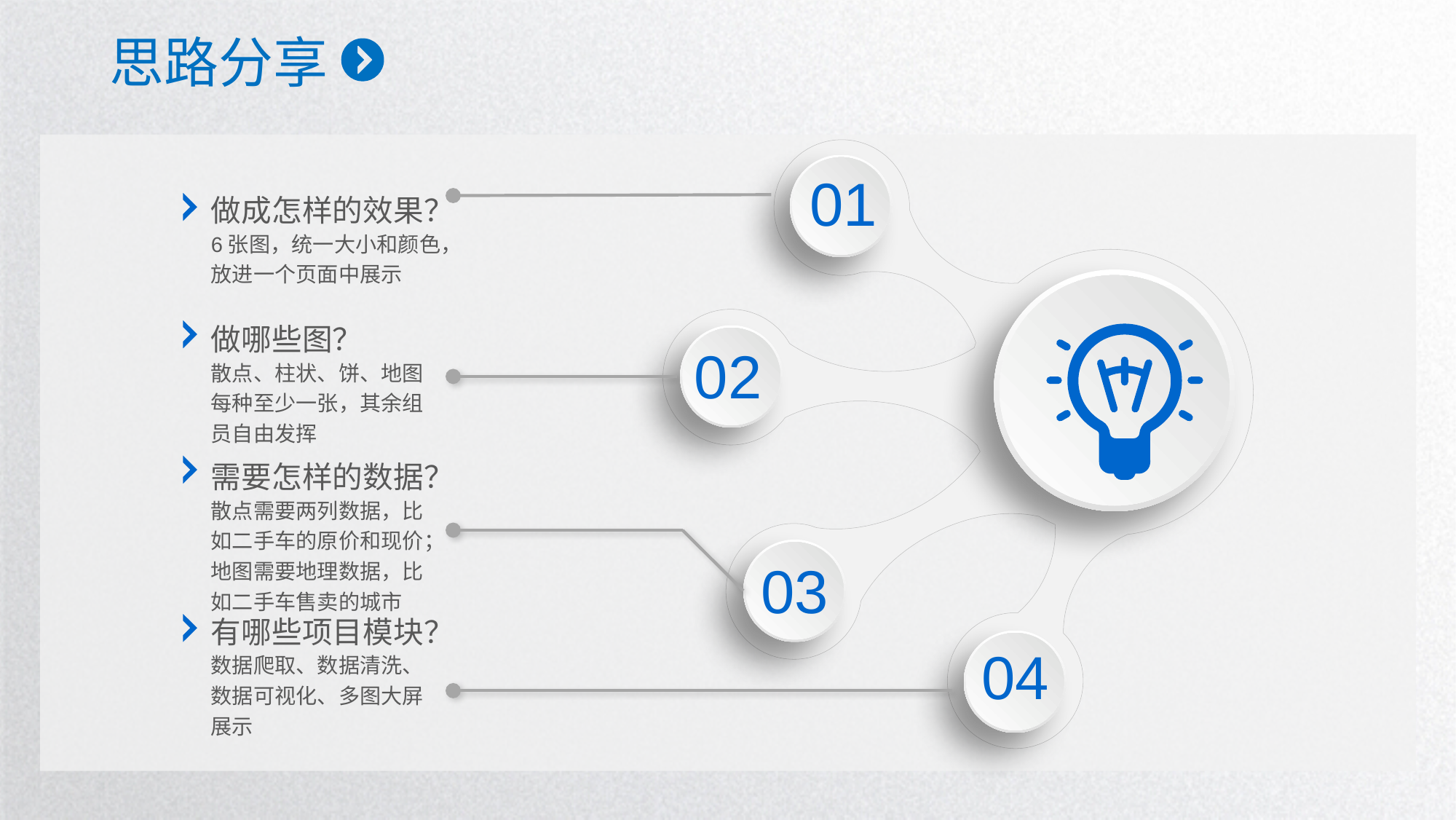

思路分享

01
做成怎样的效果？

6张图，统一大小和颜色，放进一个页面中展示
做哪些图？

散点、柱状、饼、地图每种至少一张，其余组员自由发挥

02
需要怎样的数据？

散点需要两列数据，比如二手车的原价和现价；
地图需要地理数据，比如二手车售卖的城市
03
有哪些项目模块？

数据爬取、数据清洗、数据可视化、多图大屏展示
04